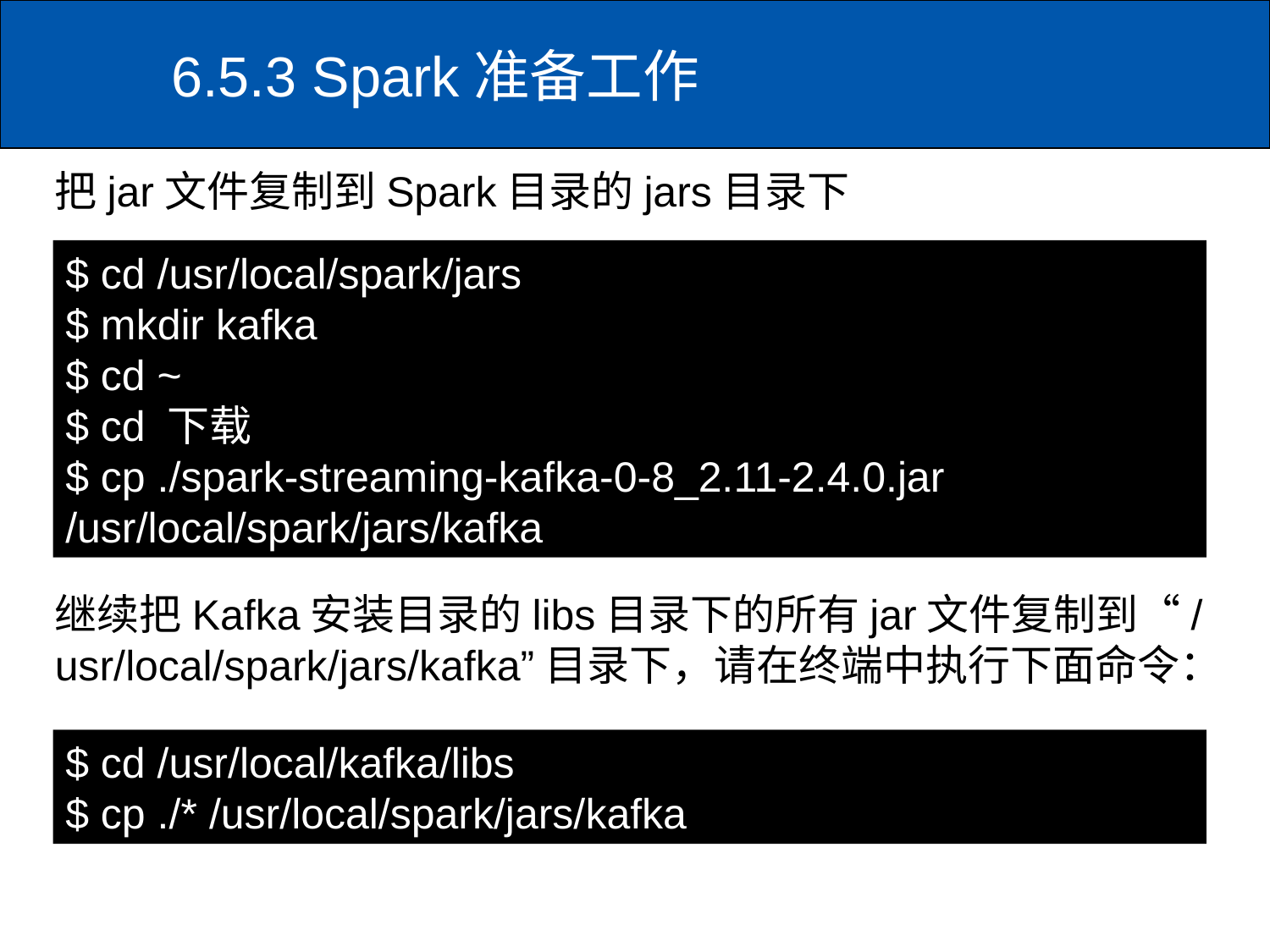

# 6.5.3 Spark准备工作
把jar文件复制到Spark目录的jars目录下
$ cd /usr/local/spark/jars
$ mkdir kafka
$ cd ~
$ cd 下载
$ cp ./spark-streaming-kafka-0-8_2.11-2.4.0.jar /usr/local/spark/jars/kafka
继续把Kafka安装目录的libs目录下的所有jar文件复制到“/usr/local/spark/jars/kafka”目录下，请在终端中执行下面命令：
$ cd /usr/local/kafka/libs
$ cp ./* /usr/local/spark/jars/kafka